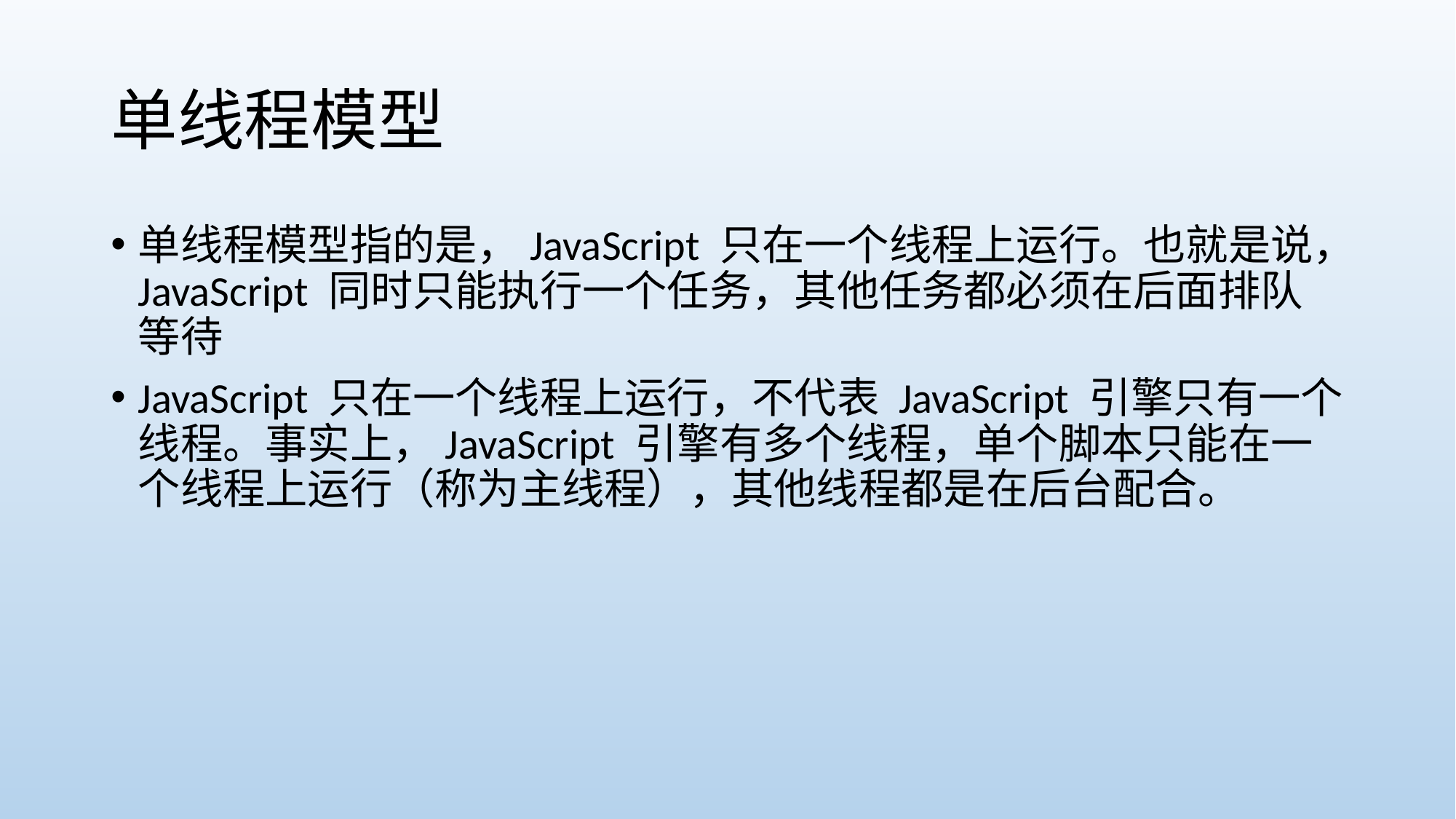

# 单线程模型
单线程模型指的是，JavaScript 只在一个线程上运行。也就是说，JavaScript 同时只能执行一个任务，其他任务都必须在后面排队等待
JavaScript 只在一个线程上运行，不代表 JavaScript 引擎只有一个线程。事实上，JavaScript 引擎有多个线程，单个脚本只能在一个线程上运行（称为主线程），其他线程都是在后台配合。